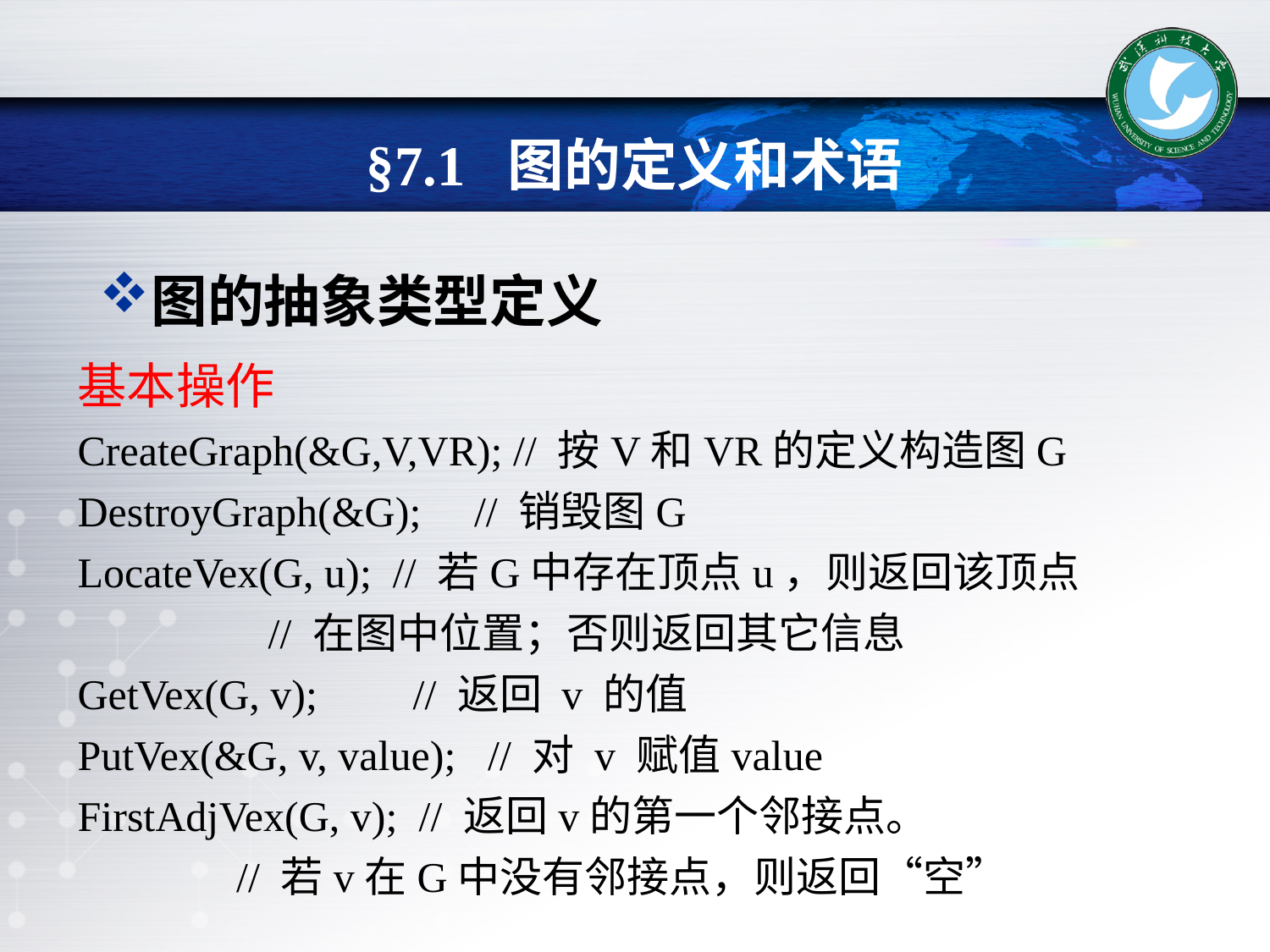

# §7.1  图的定义和术语
图的抽象类型定义

基本操作
CreateGraph(&G,V,VR); // 按V和VR的定义构造图G
DestroyGraph(&G);     // 销毁图G
LocateVex(G, u);  // 若G中存在顶点u，则返回该顶点
                  // 在图中位置；否则返回其它信息
GetVex(G, v);         // 返回 v 的值
PutVex(&G, v, value);   // 对 v 赋值value
FirstAdjVex(G, v);  // 返回v的第一个邻接点。
               // 若v在G中没有邻接点，则返回“空”